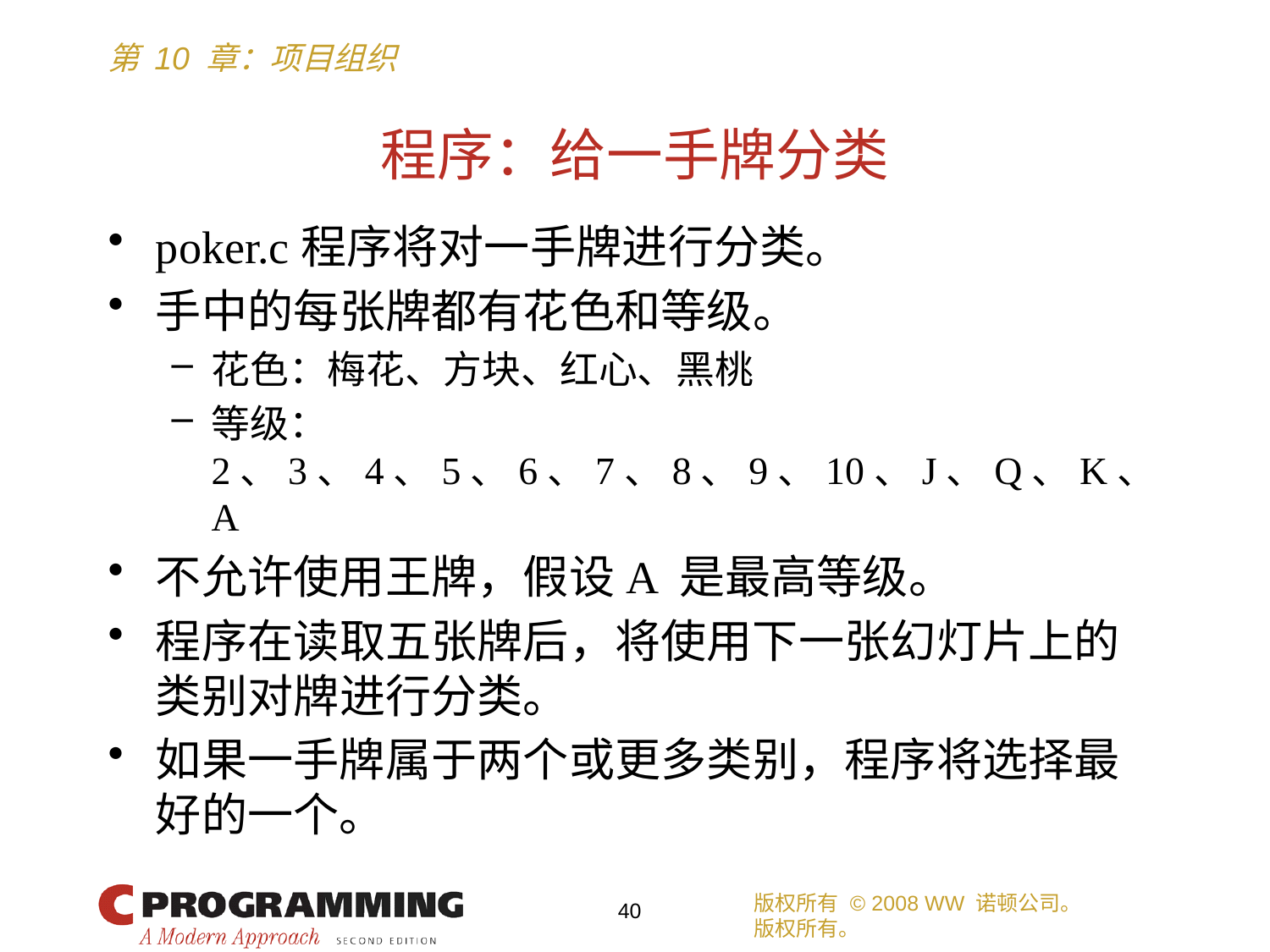

# 程序：给一手牌分类
poker.c程序将对一手牌进行分类。
手中的每张牌都有花色和等级。
花色：梅花、方块、红心、黑桃
等级：2、3、4、5、6、7、8、9、10、J、Q、K、A
不允许使用王牌，假设A 是最高等级。
程序在读取五张牌后，将使用下一张幻灯片上的类别对牌进行分类。
如果一手牌属于两个或更多类别，程序将选择最好的一个。
版权所有 © 2008 WW 诺顿公司。
版权所有。
40